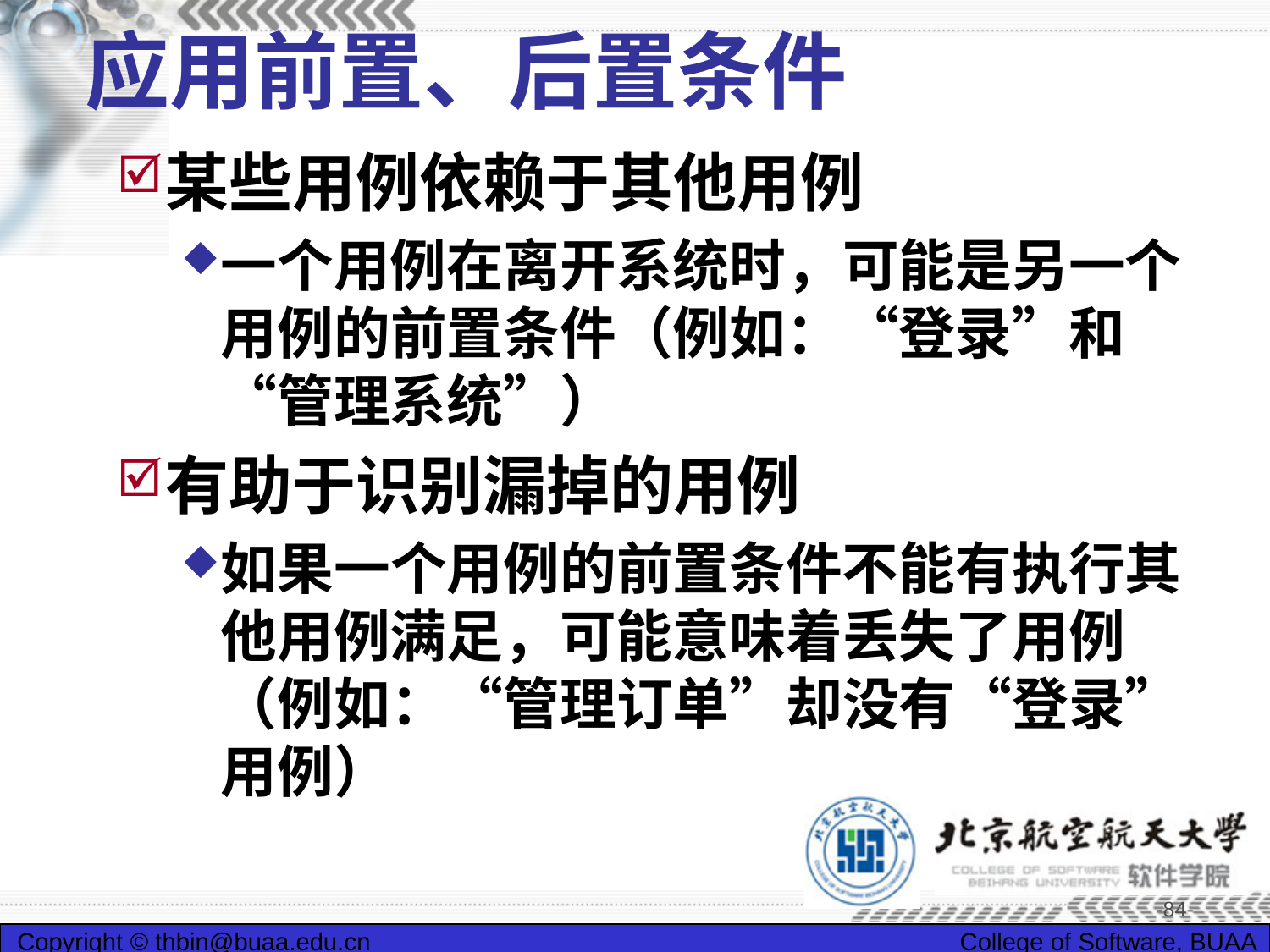

# 应用前置、后置条件
某些用例依赖于其他用例
一个用例在离开系统时，可能是另一个用例的前置条件（例如：“登录”和“管理系统”）
有助于识别漏掉的用例
如果一个用例的前置条件不能有执行其他用例满足，可能意味着丢失了用例（例如：“管理订单”却没有“登录”用例）
-84-